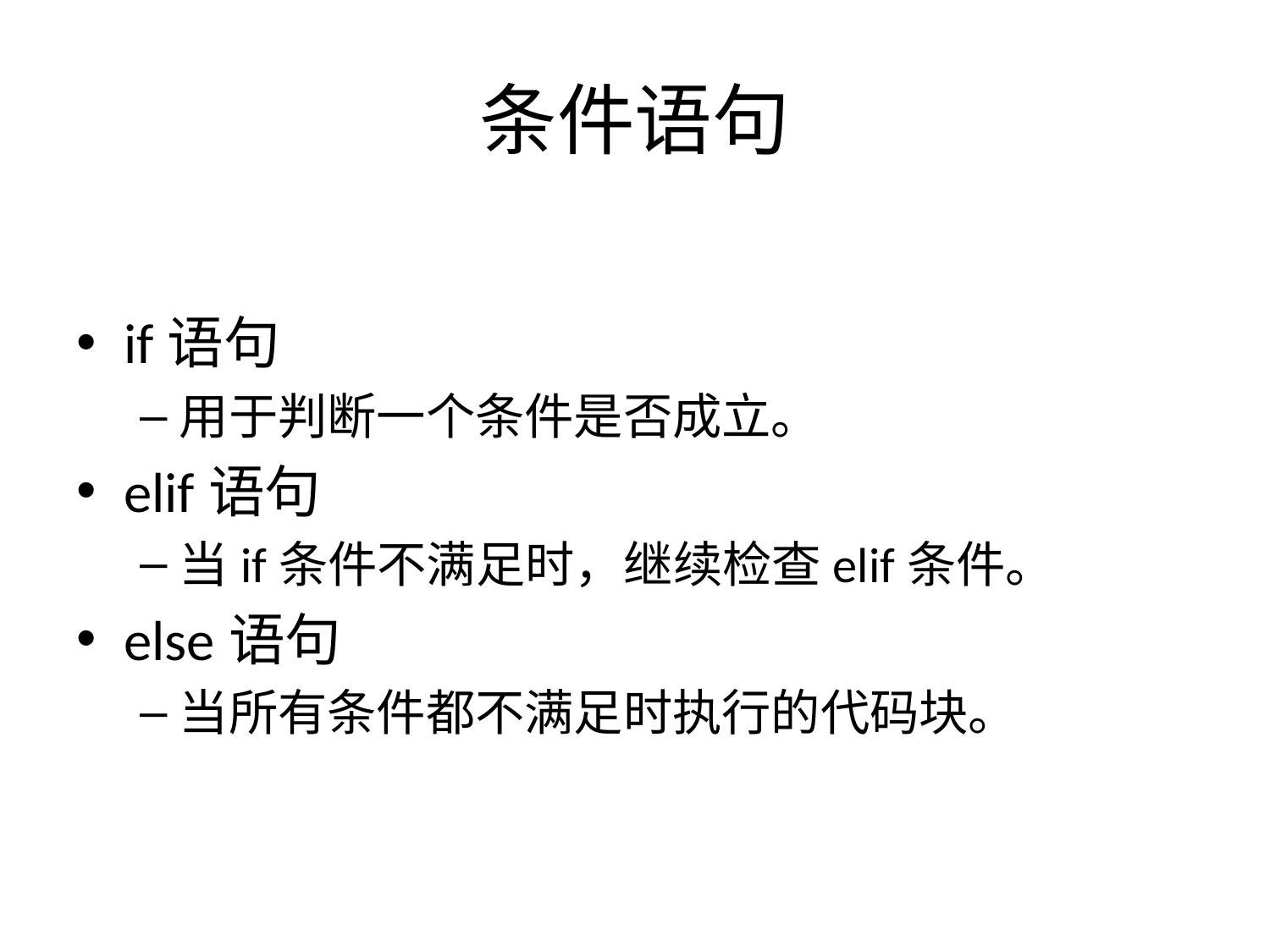

# 条件语句

if语句
用于判断一个条件是否成立。
elif语句
当if条件不满足时，继续检查elif条件。
else语句
当所有条件都不满足时执行的代码块。